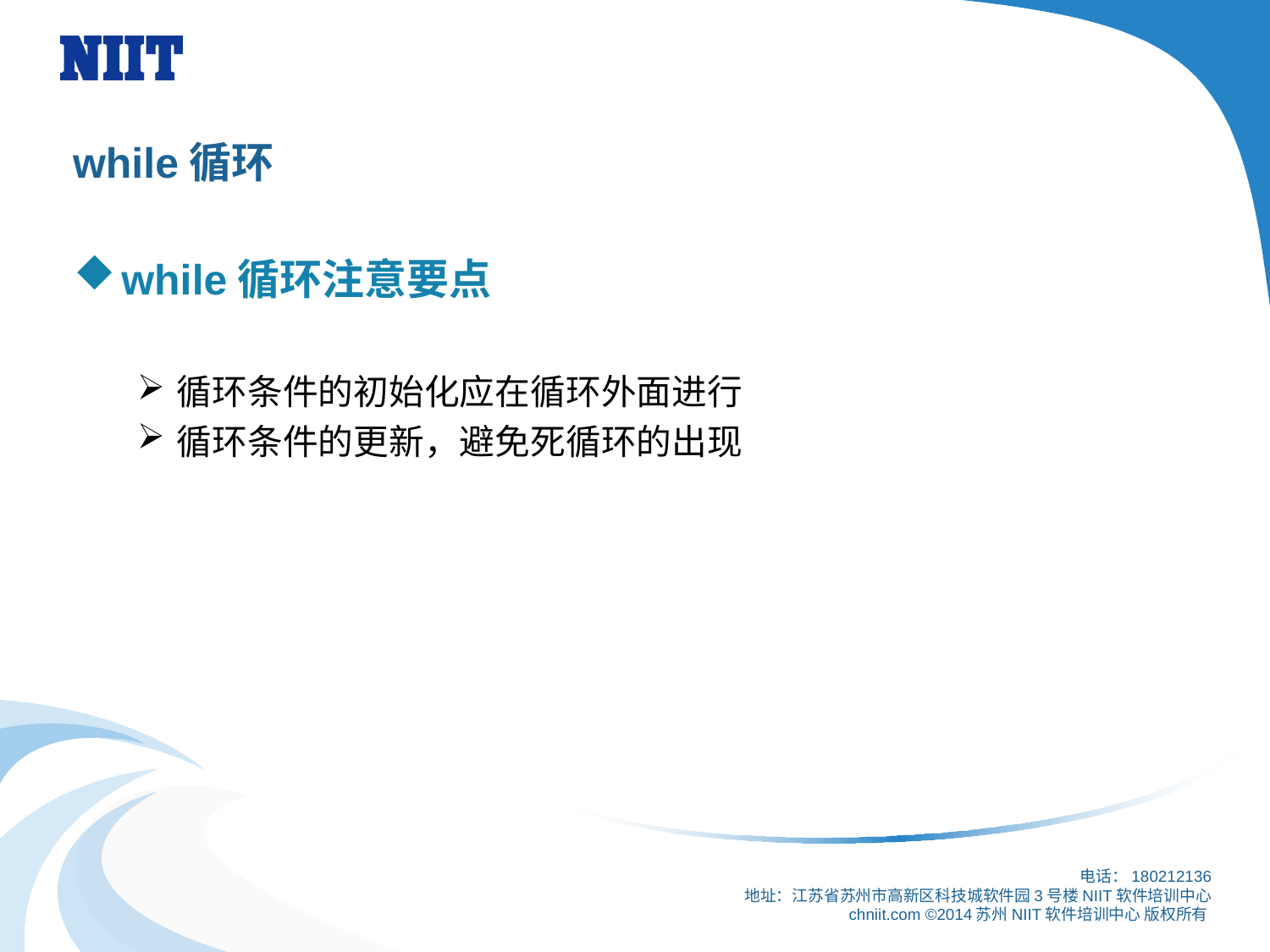

# while循环
while循环注意要点

循环条件的初始化应在循环外面进行
循环条件的更新，避免死循环的出现